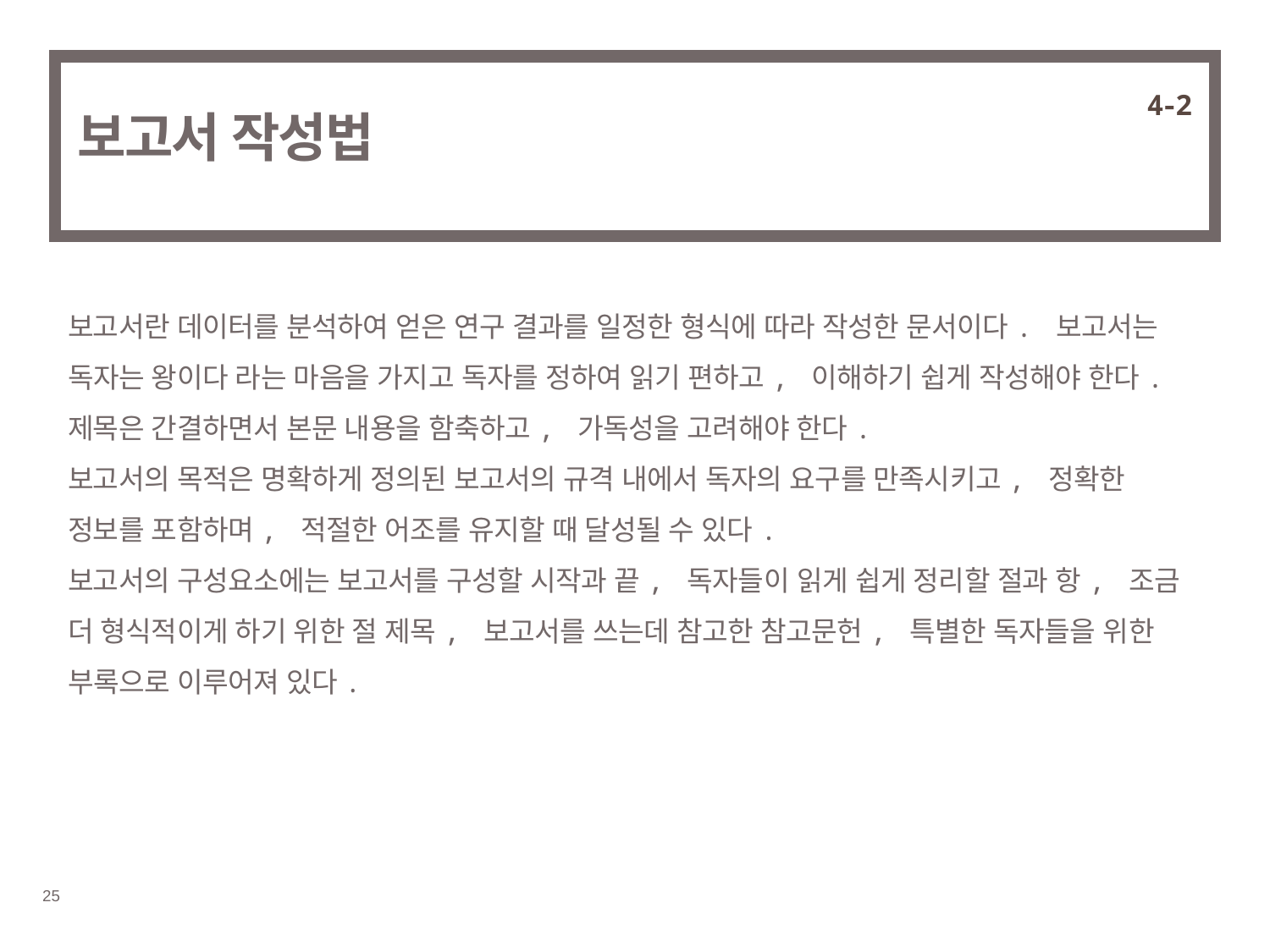

4-2

# 보고서 작성법
보고서란 데이터를 분석하여 얻은 연구 결과를 일정한 형식에 따라 작성한 문서이다. 보고서는 독자는 왕이다 라는 마음을 가지고 독자를 정하여 읽기 편하고, 이해하기 쉽게 작성해야 한다. 제목은 간결하면서 본문 내용을 함축하고, 가독성을 고려해야 한다.
보고서의 목적은 명확하게 정의된 보고서의 규격 내에서 독자의 요구를 만족시키고, 정확한 정보를 포함하며, 적절한 어조를 유지할 때 달성될 수 있다.
보고서의 구성요소에는 보고서를 구성할 시작과 끝, 독자들이 읽게 쉽게 정리할 절과 항, 조금 더 형식적이게 하기 위한 절 제목, 보고서를 쓰는데 참고한 참고문헌, 특별한 독자들을 위한 부록으로 이루어져 있다.